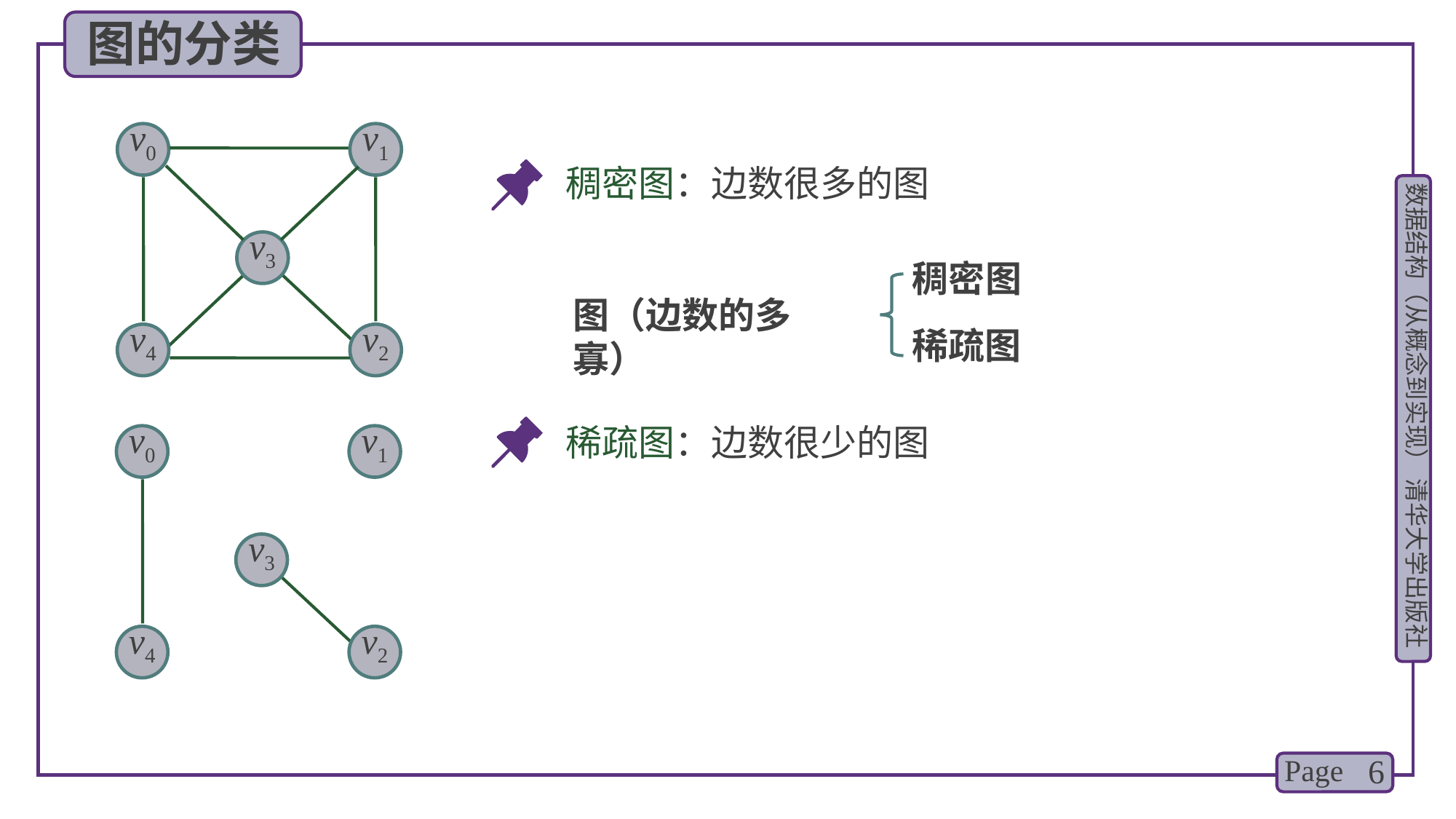

图的分类

v0
v1

稠密图：边数很多的图

v3
稠密图

图（边数的多寡）
稀疏图

v4
v2

稀疏图：边数很少的图

v0
v1

v3

v4
v2